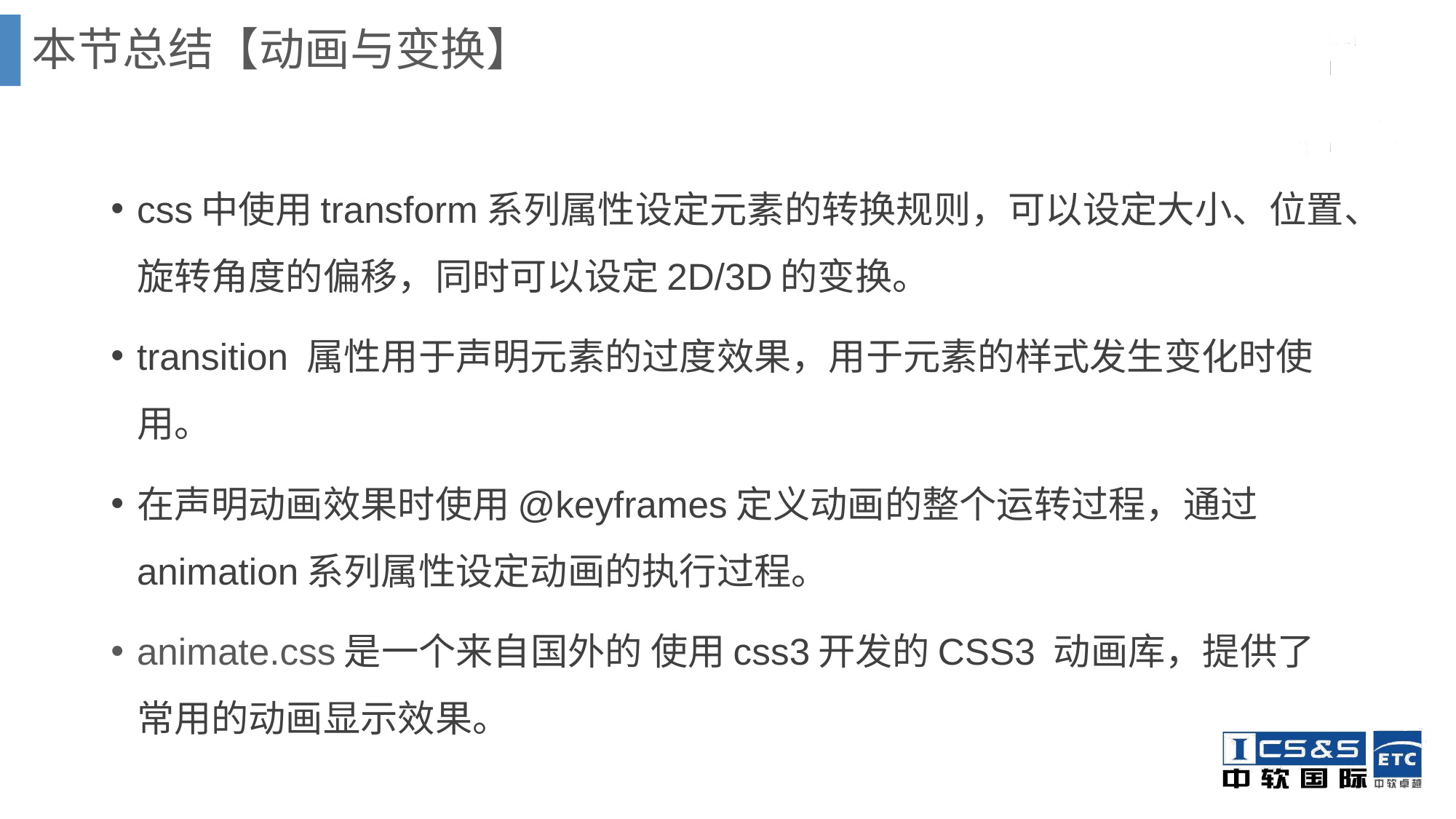

# 本节总结【动画与变换】
css中使用transform系列属性设定元素的转换规则，可以设定大小、位置、旋转角度的偏移，同时可以设定2D/3D的变换。
transition 属性用于声明元素的过度效果，用于元素的样式发生变化时使用。
在声明动画效果时使用@keyframes定义动画的整个运转过程，通过animation系列属性设定动画的执行过程。
animate.css是一个来自国外的 使用css3开发的CSS3 动画库，提供了常用的动画显示效果。